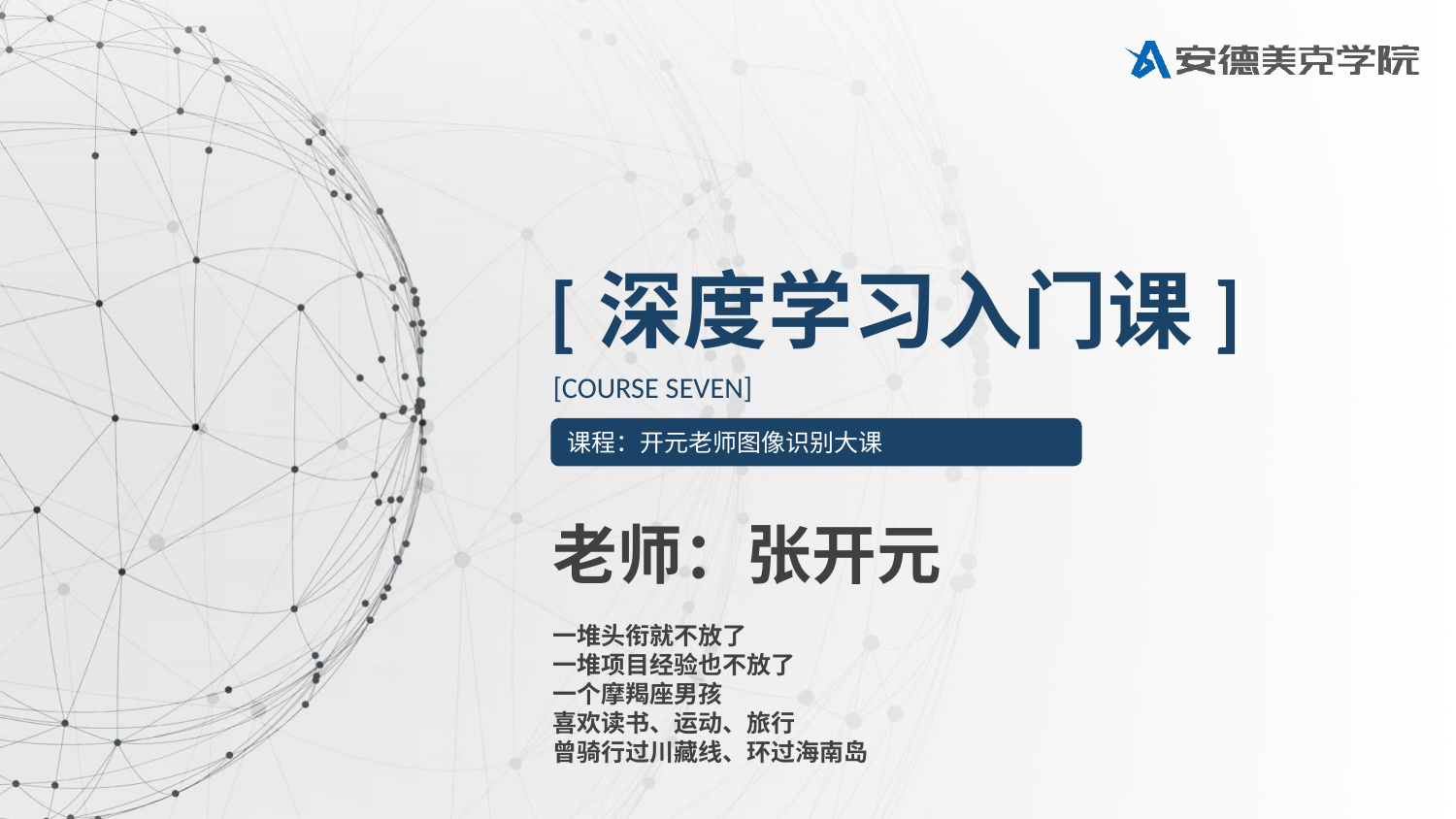

[深度学习入门课]
[COURSE SEVEN]
课程：开元老师图像识别大课
老师：张开元

一堆头衔就不放了
一堆项目经验也不放了
一个摩羯座男孩
喜欢读书、运动、旅行
曾骑行过川藏线、环过海南岛